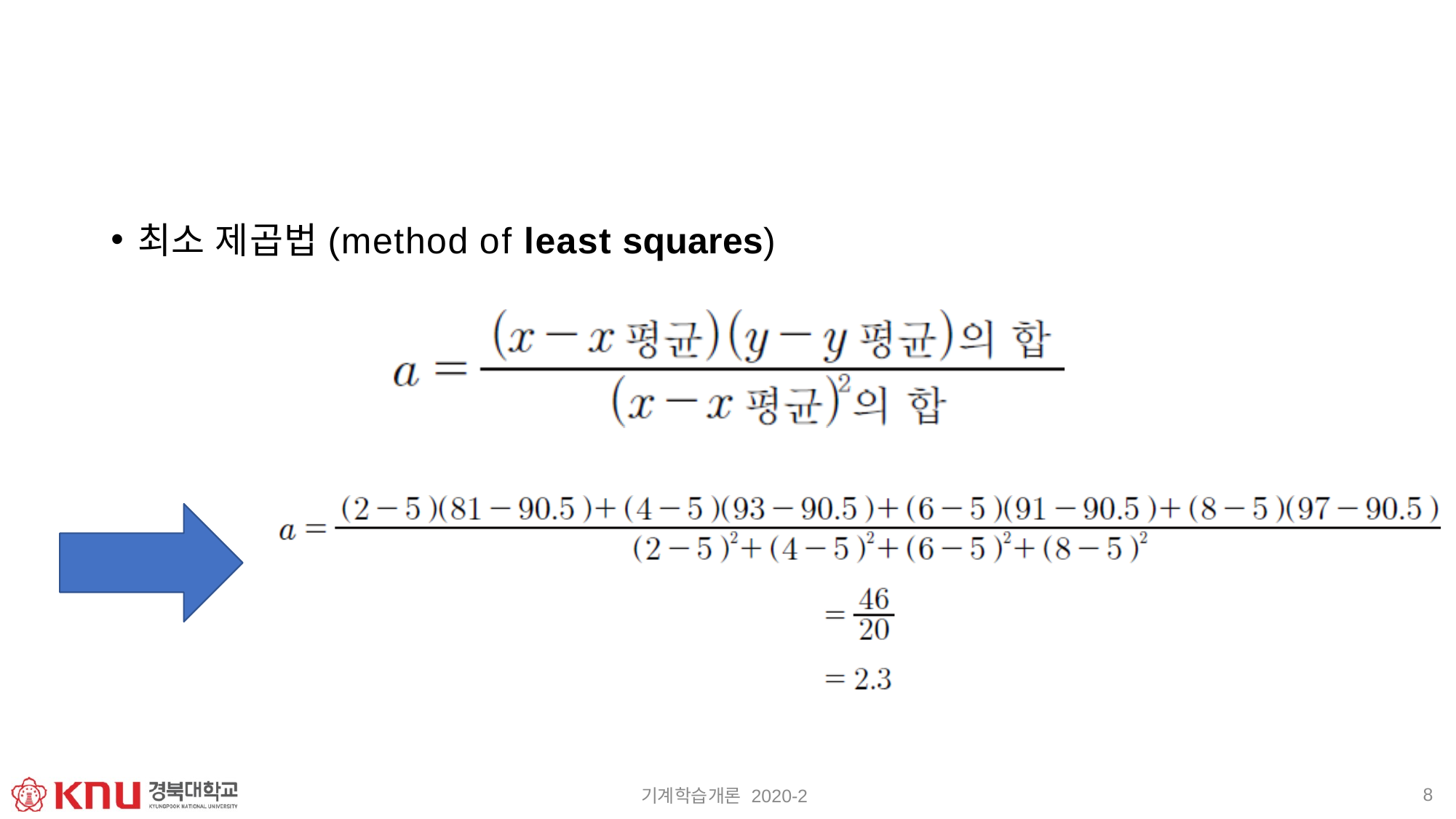

최소 제곱법(method of least squares)

8
기계학습개론 2020-2